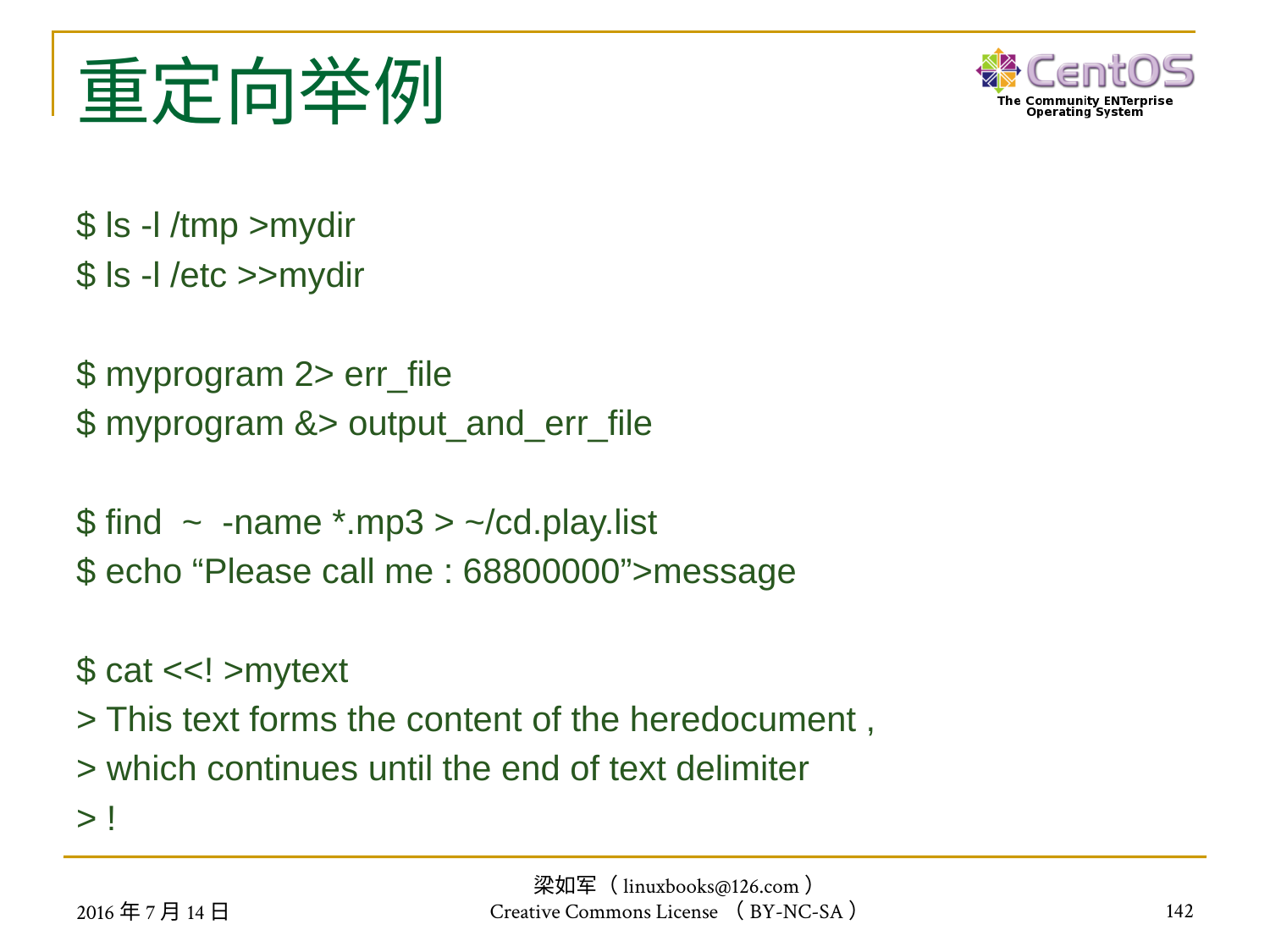

# 重定向举例
$ ls -l /tmp >mydir
$ ls -l /etc >>mydir

$ myprogram 2> err_file
$ myprogram &> output_and_err_file

$ find  ~  -name *.mp3 > ~/cd.play.list
$ echo “Please call me : 68800000”>message

$ cat <<! >mytext
> This text forms the content of the heredocument ,
> which continues until the end of text delimiter
> !
梁如军（linuxbooks@126.com）
Creative Commons License（BY-NC-SA）
2016年7月14日
142